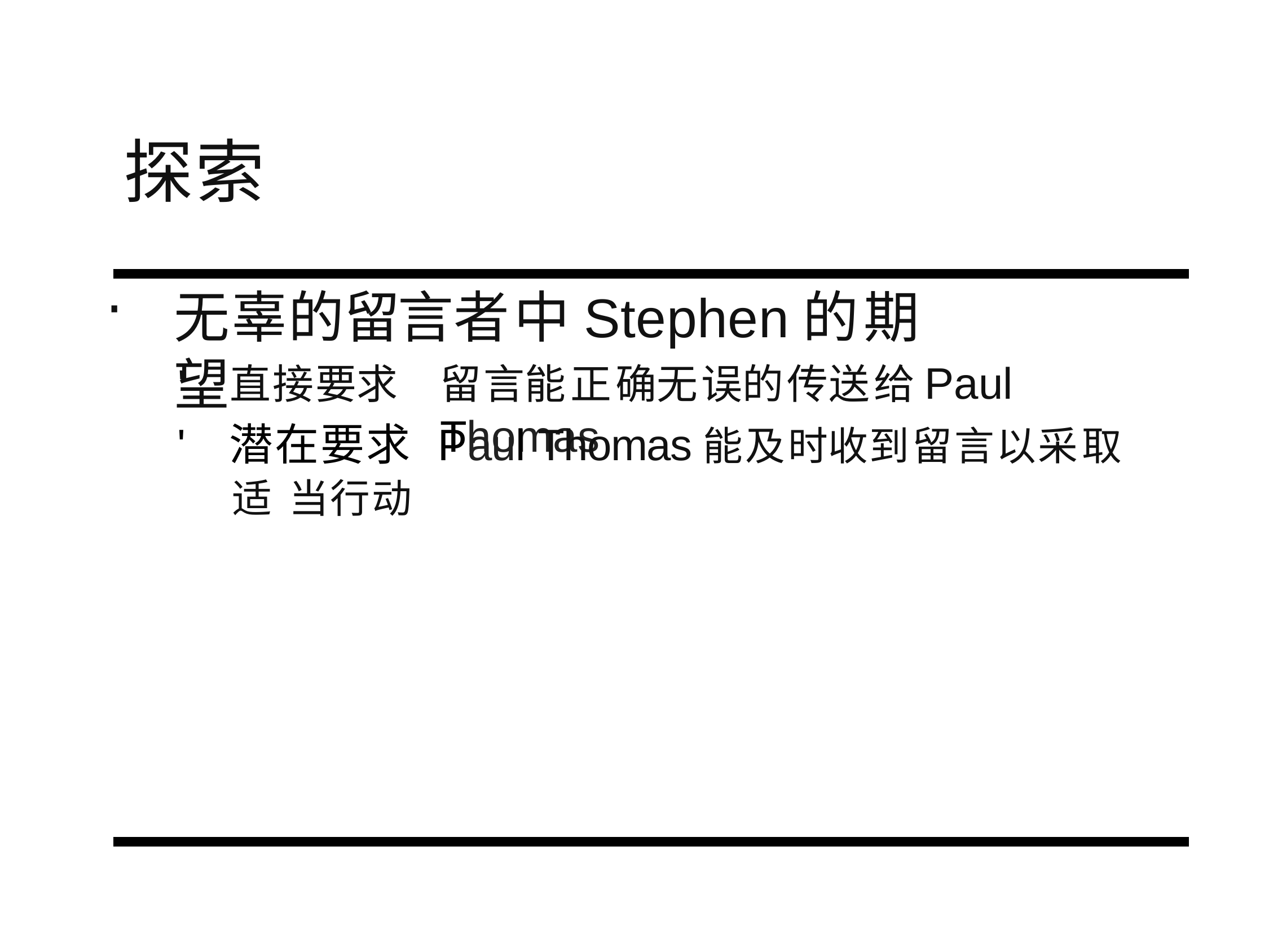

# 探索

无辜的留言者中Stephen的期望
留言能正确无误的传送给Paul Thomas
' 直接要求
' 潜在要求 Paul Thomas能及时收到留言以采取适 当行动